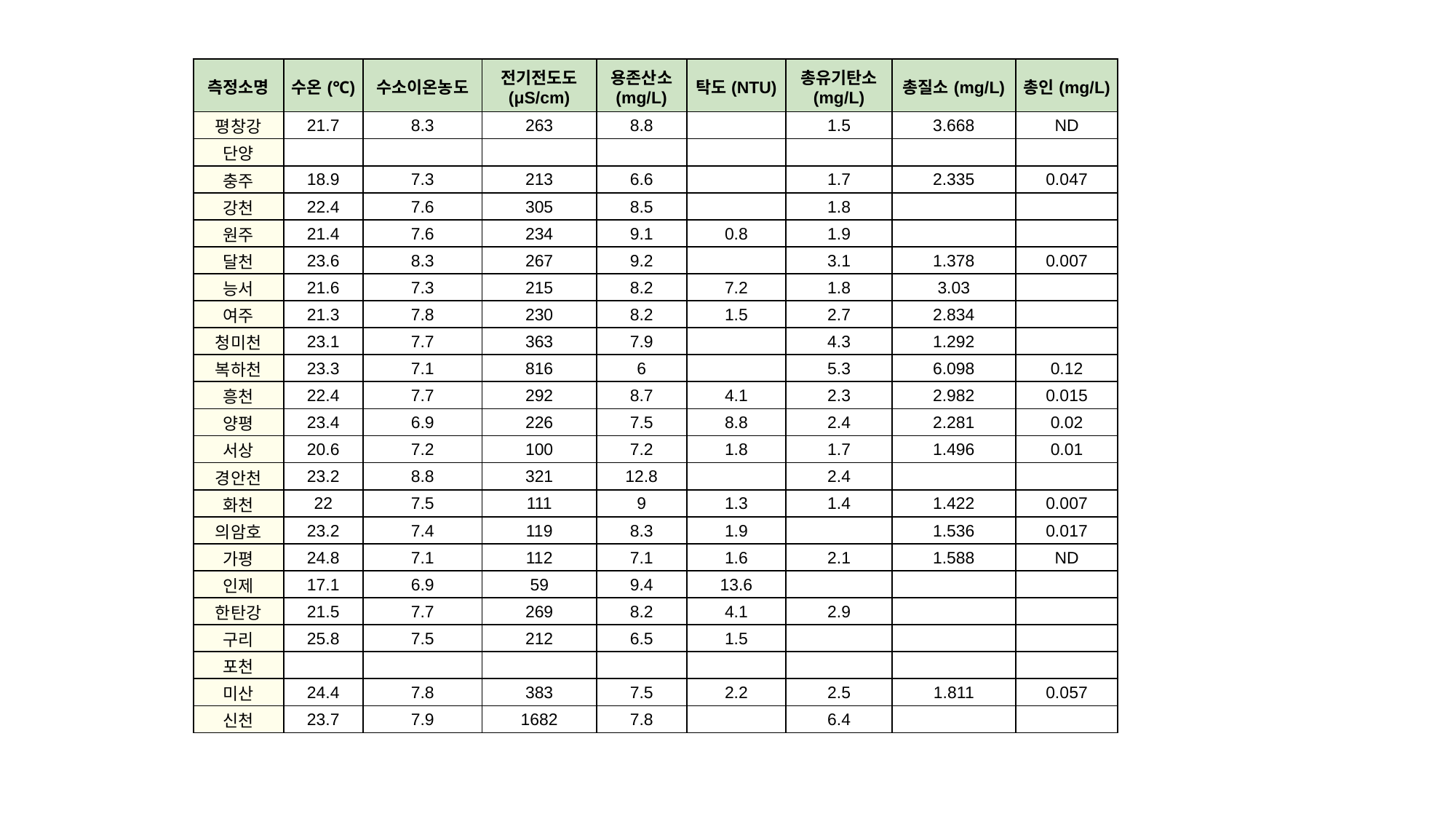

| 측정소명 | 수온(℃) | 수소이온농도 | 전기전도도 (μS/cm) | 용존산소 (mg/L) | 탁도(NTU) | 총유기탄소 (mg/L) | 총질소(mg/L) | 총인(mg/L) |
| --- | --- | --- | --- | --- | --- | --- | --- | --- |
| 평창강 | 21.7 | 8.3 | 263 | 8.8 |  | 1.5 | 3.668 | ND |
| 단양 |  |  |  |  |  |  |  |  |
| 충주 | 18.9 | 7.3 | 213 | 6.6 |  | 1.7 | 2.335 | 0.047 |
| 강천 | 22.4 | 7.6 | 305 | 8.5 |  | 1.8 |  |  |
| 원주 | 21.4 | 7.6 | 234 | 9.1 | 0.8 | 1.9 |  |  |
| 달천 | 23.6 | 8.3 | 267 | 9.2 |  | 3.1 | 1.378 | 0.007 |
| 능서 | 21.6 | 7.3 | 215 | 8.2 | 7.2 | 1.8 | 3.03 |  |
| 여주 | 21.3 | 7.8 | 230 | 8.2 | 1.5 | 2.7 | 2.834 |  |
| 청미천 | 23.1 | 7.7 | 363 | 7.9 |  | 4.3 | 1.292 |  |
| 복하천 | 23.3 | 7.1 | 816 | 6 |  | 5.3 | 6.098 | 0.12 |
| 흥천 | 22.4 | 7.7 | 292 | 8.7 | 4.1 | 2.3 | 2.982 | 0.015 |
| 양평 | 23.4 | 6.9 | 226 | 7.5 | 8.8 | 2.4 | 2.281 | 0.02 |
| 서상 | 20.6 | 7.2 | 100 | 7.2 | 1.8 | 1.7 | 1.496 | 0.01 |
| 경안천 | 23.2 | 8.8 | 321 | 12.8 |  | 2.4 |  |  |
| 화천 | 22 | 7.5 | 111 | 9 | 1.3 | 1.4 | 1.422 | 0.007 |
| 의암호 | 23.2 | 7.4 | 119 | 8.3 | 1.9 |  | 1.536 | 0.017 |
| 가평 | 24.8 | 7.1 | 112 | 7.1 | 1.6 | 2.1 | 1.588 | ND |
| 인제 | 17.1 | 6.9 | 59 | 9.4 | 13.6 |  |  |  |
| 한탄강 | 21.5 | 7.7 | 269 | 8.2 | 4.1 | 2.9 |  |  |
| 구리 | 25.8 | 7.5 | 212 | 6.5 | 1.5 |  |  |  |
| 포천 |  |  |  |  |  |  |  |  |
| 미산 | 24.4 | 7.8 | 383 | 7.5 | 2.2 | 2.5 | 1.811 | 0.057 |
| 신천 | 23.7 | 7.9 | 1682 | 7.8 |  | 6.4 |  |  |